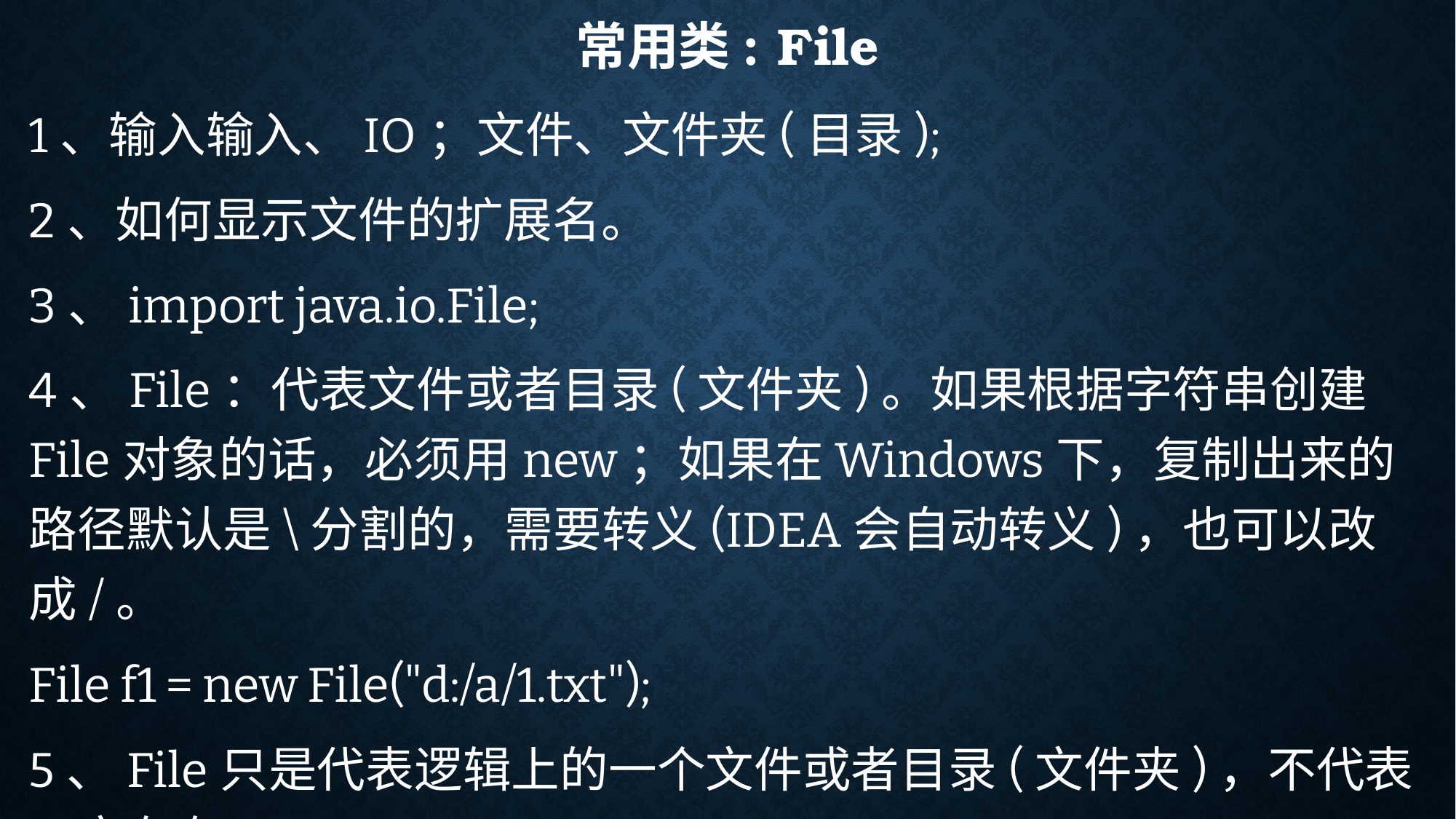

# 常用类: File
1、输入输入、IO；文件、文件夹(目录);
2、如何显示文件的扩展名。
3、import java.io.File;
4、File：代表文件或者目录(文件夹)。如果根据字符串创建File对象的话，必须用new；如果在Windows下，复制出来的路径默认是\分割的，需要转义(IDEA会自动转义)，也可以改成/。
File f1 = new File("d:/a/1.txt");
5、File只是代表逻辑上的一个文件或者目录(文件夹)，不代表一定存在。